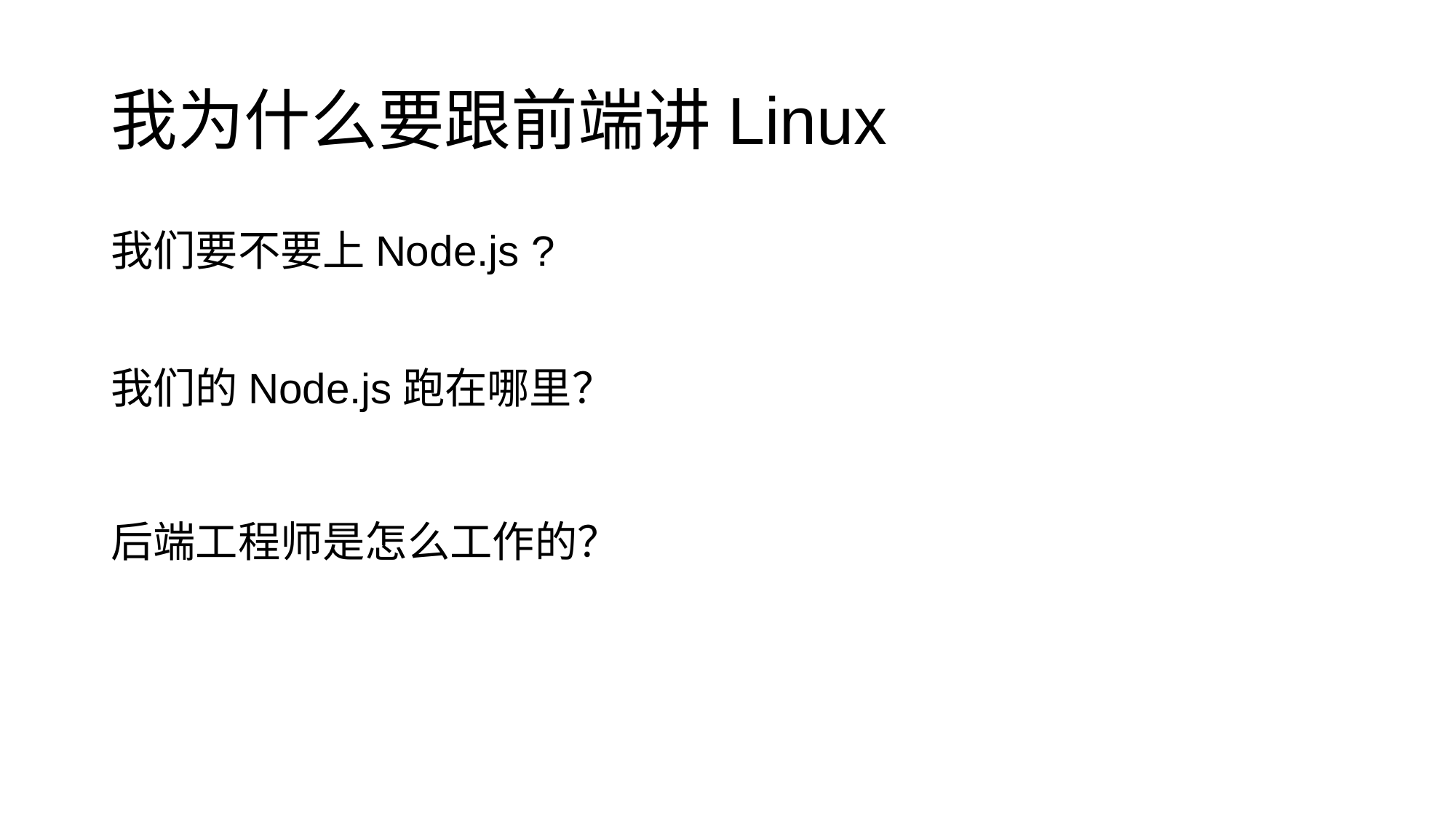

# 我为什么要跟前端讲Linux
我们要不要上Node.js ?

我们的Node.js跑在哪里？

后端工程师是怎么工作的？